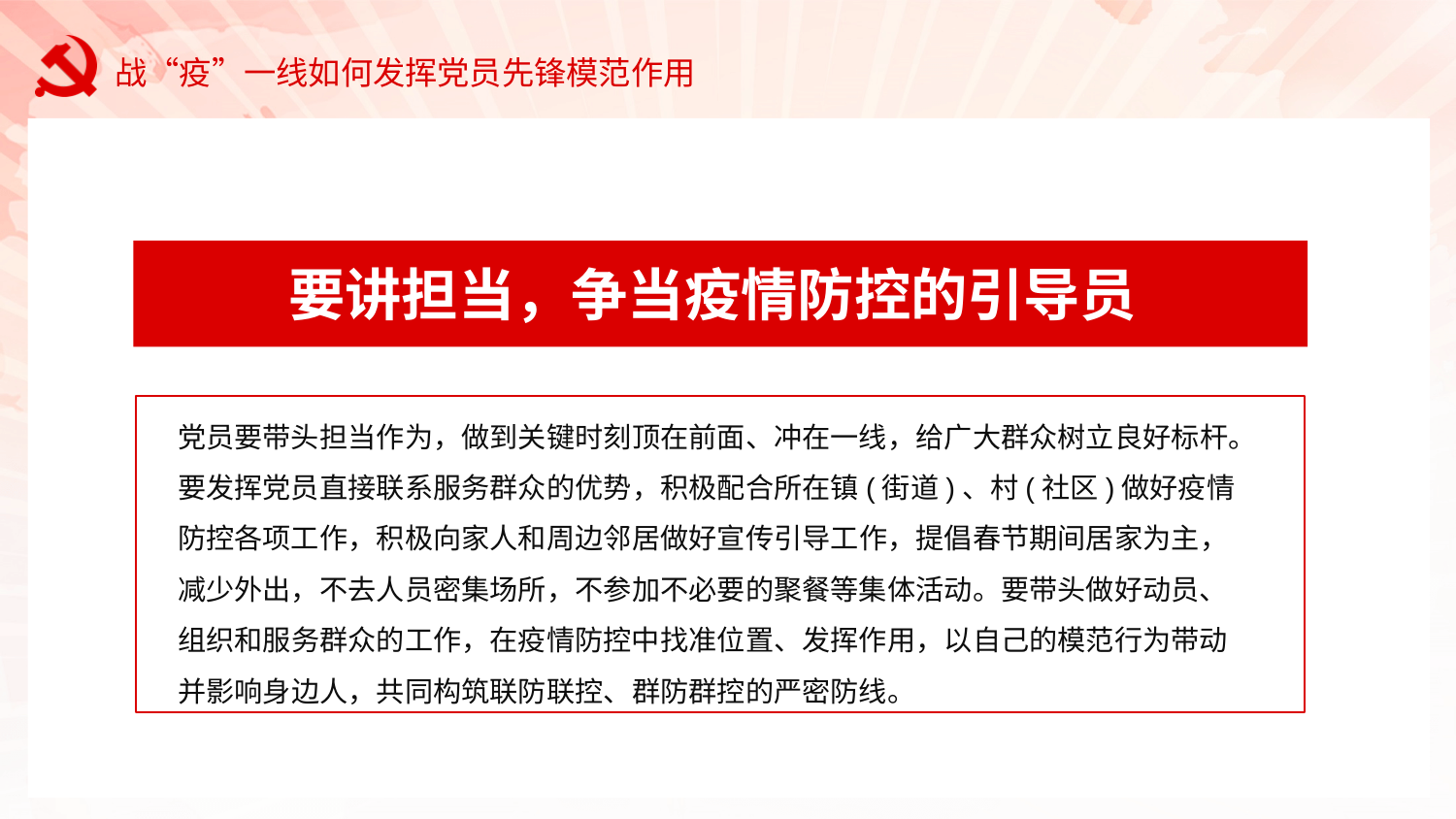

要讲担当，争当疫情防控的引导员

党员要带头担当作为，做到关键时刻顶在前面、冲在一线，给广大群众树立良好标杆。要发挥党员直接联系服务群众的优势，积极配合所在镇(街道)、村(社区)做好疫情防控各项工作，积极向家人和周边邻居做好宣传引导工作，提倡春节期间居家为主，减少外出，不去人员密集场所，不参加不必要的聚餐等集体活动。要带头做好动员、组织和服务群众的工作，在疫情防控中找准位置、发挥作用，以自己的模范行为带动并影响身边人，共同构筑联防联控、群防群控的严密防线。